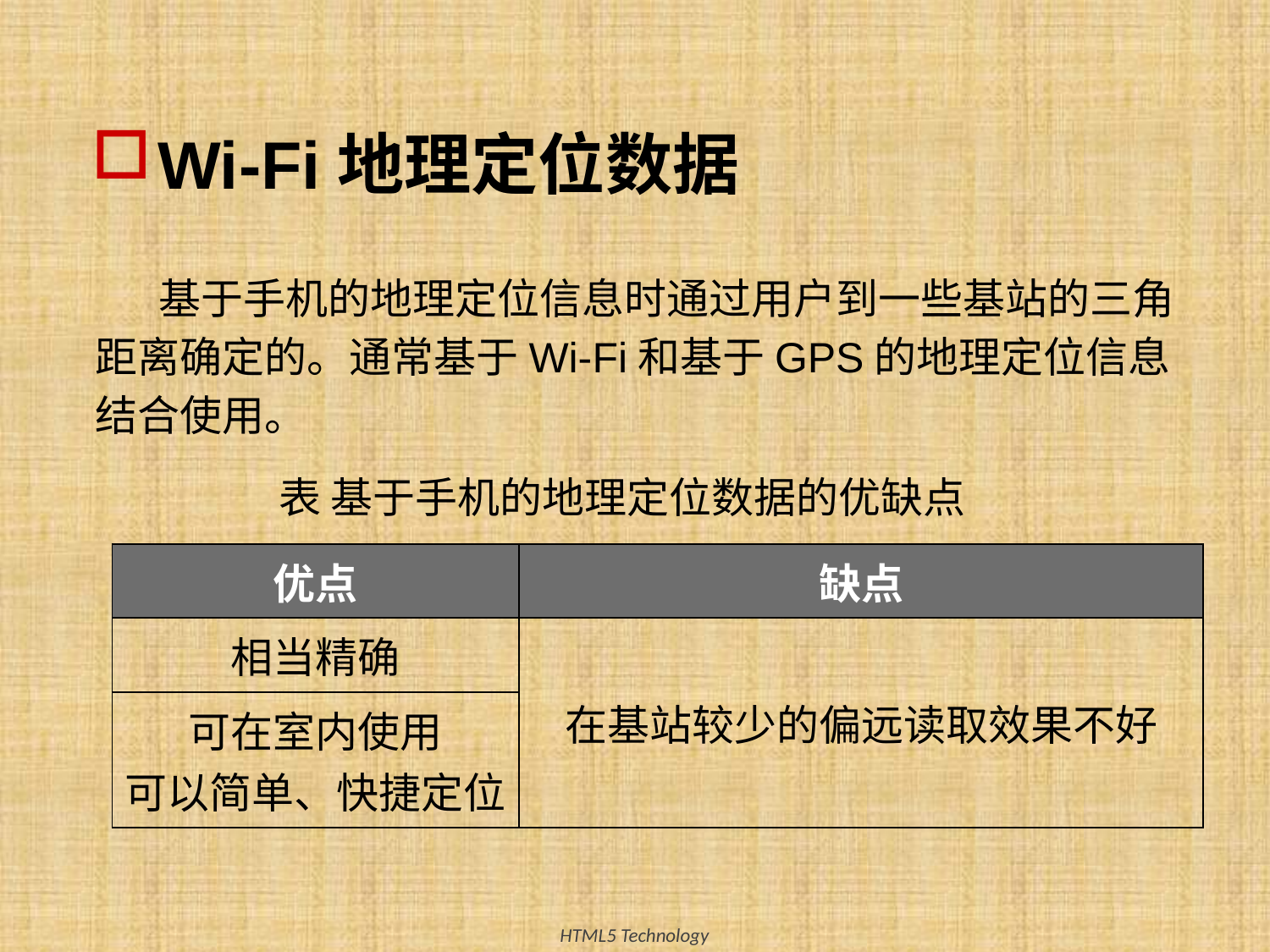

# Wi-Fi地理定位数据
基于手机的地理定位信息时通过用户到一些基站的三角距离确定的。通常基于Wi-Fi和基于GPS的地理定位信息结合使用。
表 基于手机的地理定位数据的优缺点
| 优点 | 缺点 |
| --- | --- |
| 相当精确 | 在基站较少的偏远读取效果不好 |
| 可在室内使用 可以简单、快捷定位 |  |
11
HTML5 Technology